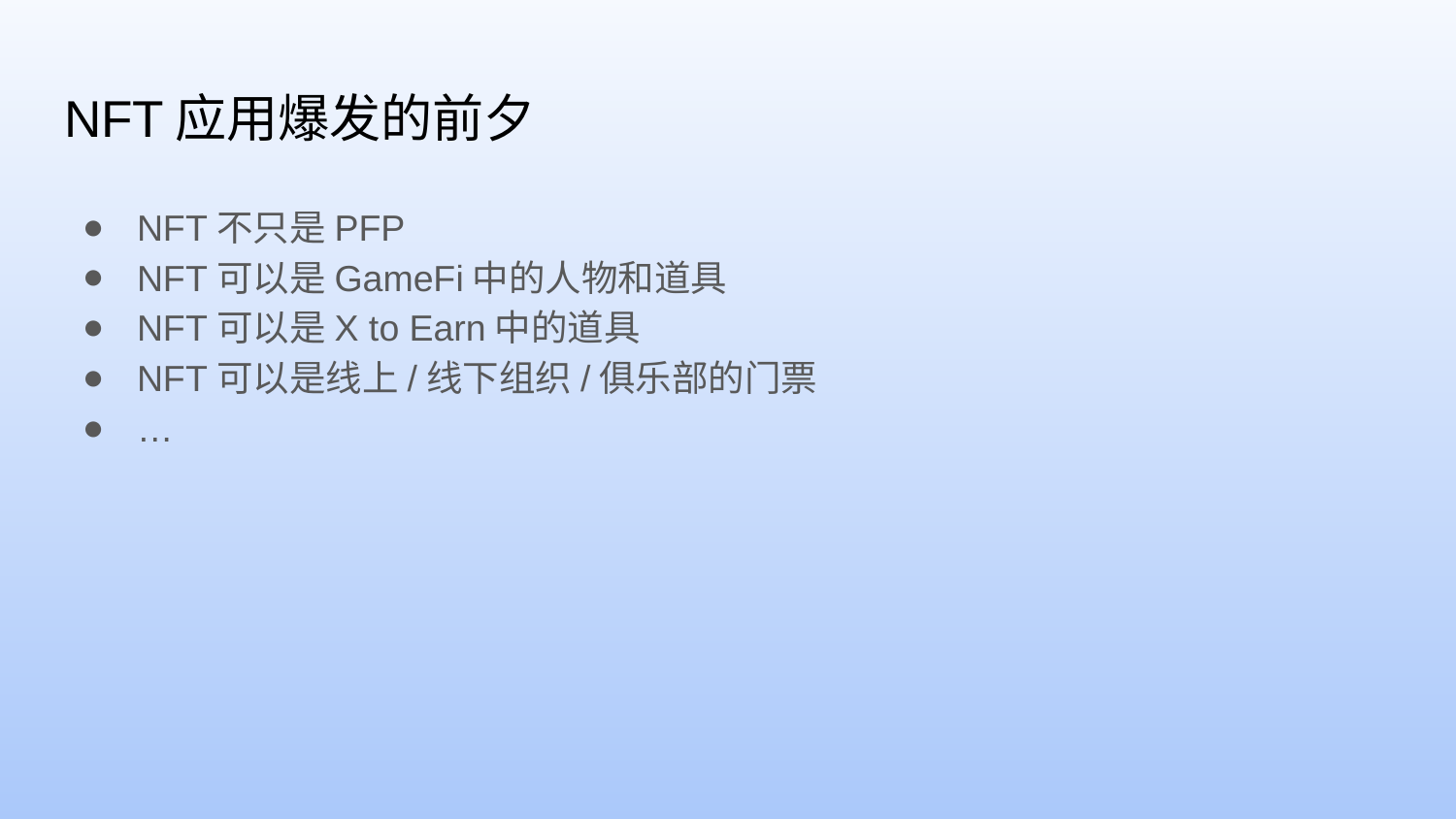

# NFT应用爆发的前夕
NFT不只是PFP
NFT可以是GameFi中的人物和道具
NFT可以是X to Earn中的道具
NFT可以是线上/线下组织/俱乐部的门票
…